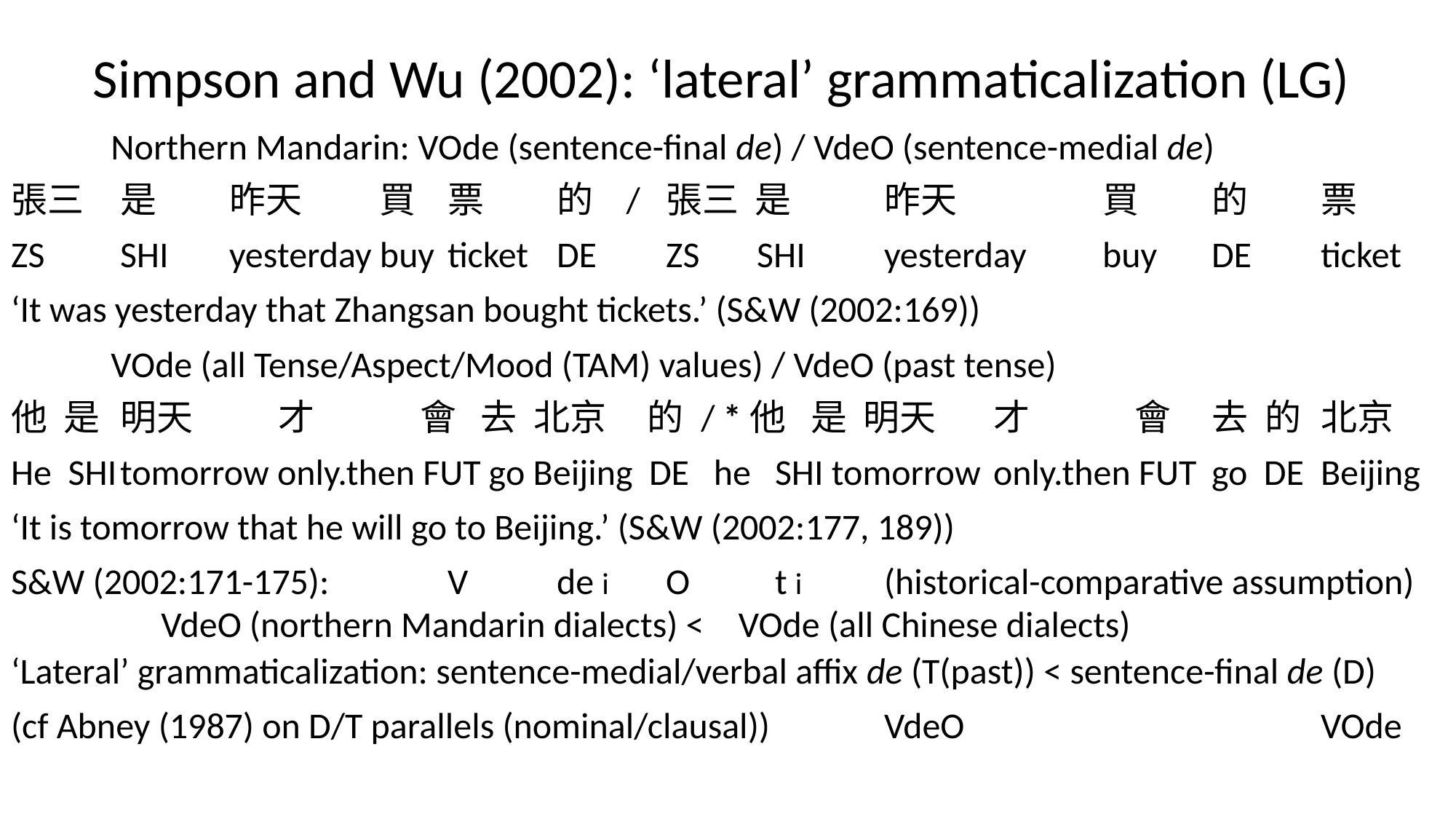

# Simpson and Wu (2002): ‘lateral’ grammaticalization (LG)
Northern Mandarin: VOde (sentence-final de) / VdeO (sentence-medial de)
張三	是	昨天	     買	票	的   / 	張三  是	昨天		買	的	票
ZS	SHI	yesterday buy	ticket	DE    	ZS       SHI	yesterday	buy	DE	ticket
‘It was yesterday that Zhangsan bought tickets.’ (S&W (2002:169))
VOde (all Tense/Aspect/Mood (TAM) values) / VdeO (past tense)
他  是	明天  	      才  	          會   去  北京     的 / *他   是  明天  	才  	    會     去  的	北京
He  SHI	tomorrow only.then FUT go Beijing  DE   he	SHI tomorrow	only.then FUT	go  DE	Beijing
‘It is tomorrow that he will go to Beijing.’ (S&W (2002:177, 189))
S&W (2002:171-175): 		V	de i	O	t i	(historical-comparative assumption)
VdeO (northern Mandarin dialects) <
VOde (all Chinese dialects)
‘Lateral’ grammaticalization: sentence-medial/verbal affix de (T(past)) < sentence-final de (D)
(cf Abney (1987) on D/T parallels (nominal/clausal))		VdeO				VOde